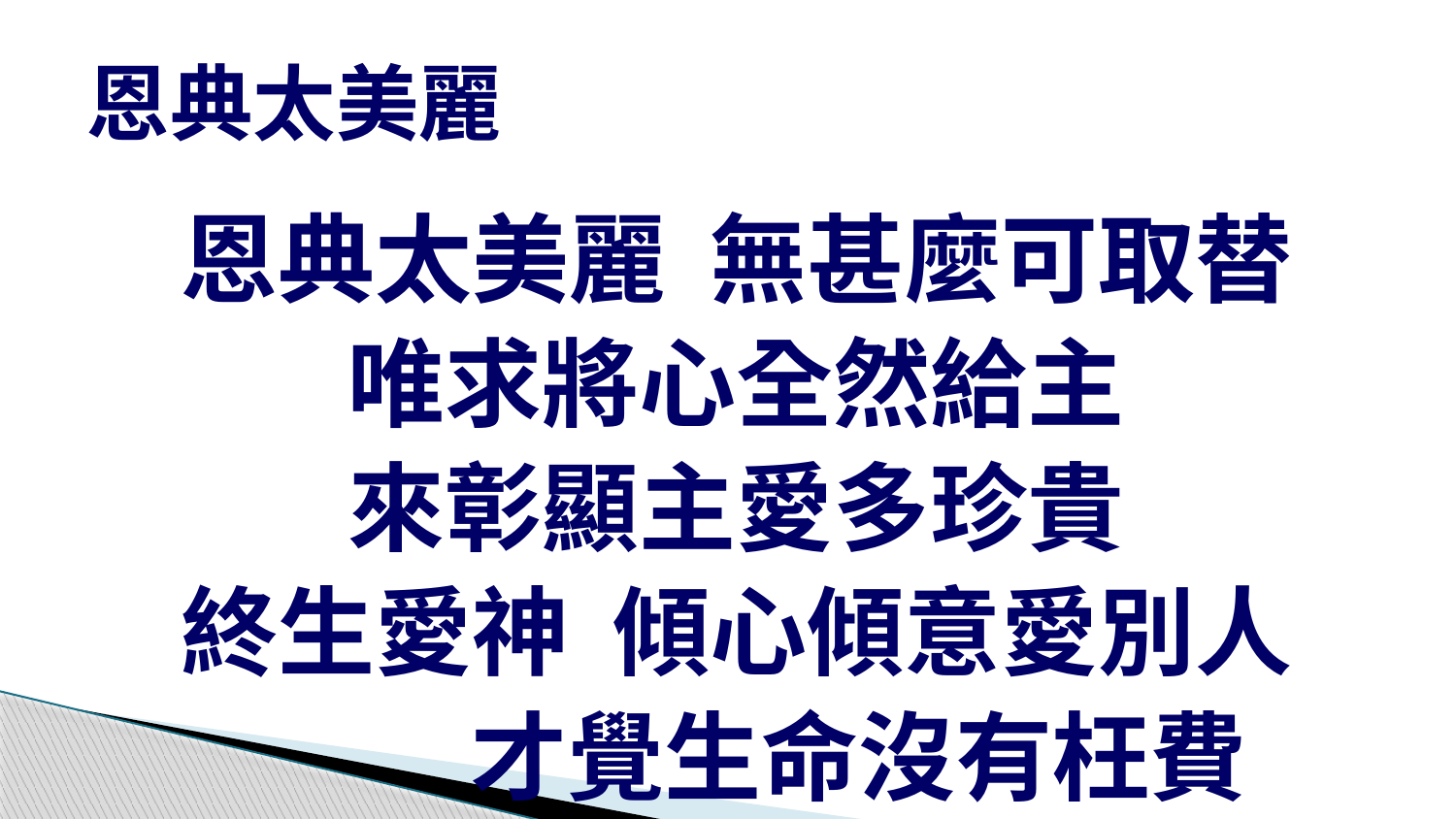

# 恩典太美麗
恩典太美麗  無甚麼可取替
唯求將心全然給主
來彰顯主愛多珍貴
終生愛神  傾心傾意愛別人
          才覺生命沒有枉費